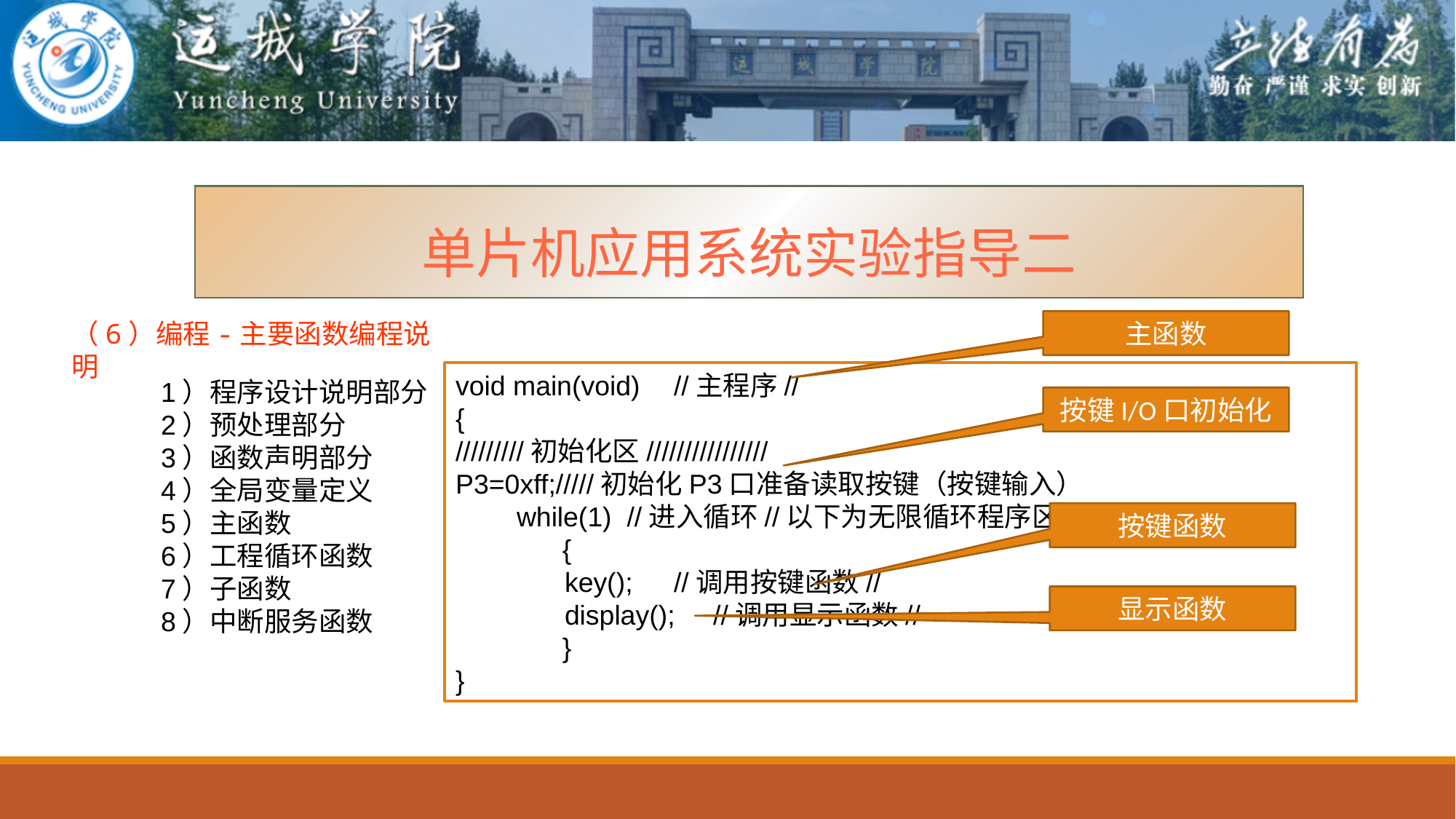

单片机应用系统实验指导二
（6）编程-主要函数编程说明
主函数
void main(void) 	//主程序//
{
/////////初始化区////////////////
P3=0xff;/////初始化P3口准备读取按键（按键输入）
        while(1)  //进入循环//以下为无限循环程序区
              {
	key(); 	//调用按键函数//
	display();     //调用显示函数//
              }
}
1）程序设计说明部分
2）预处理部分
3）函数声明部分
4）全局变量定义
5）主函数
6）工程循环函数
7）子函数
8）中断服务函数
按键I/O口初始化
按键函数
显示函数